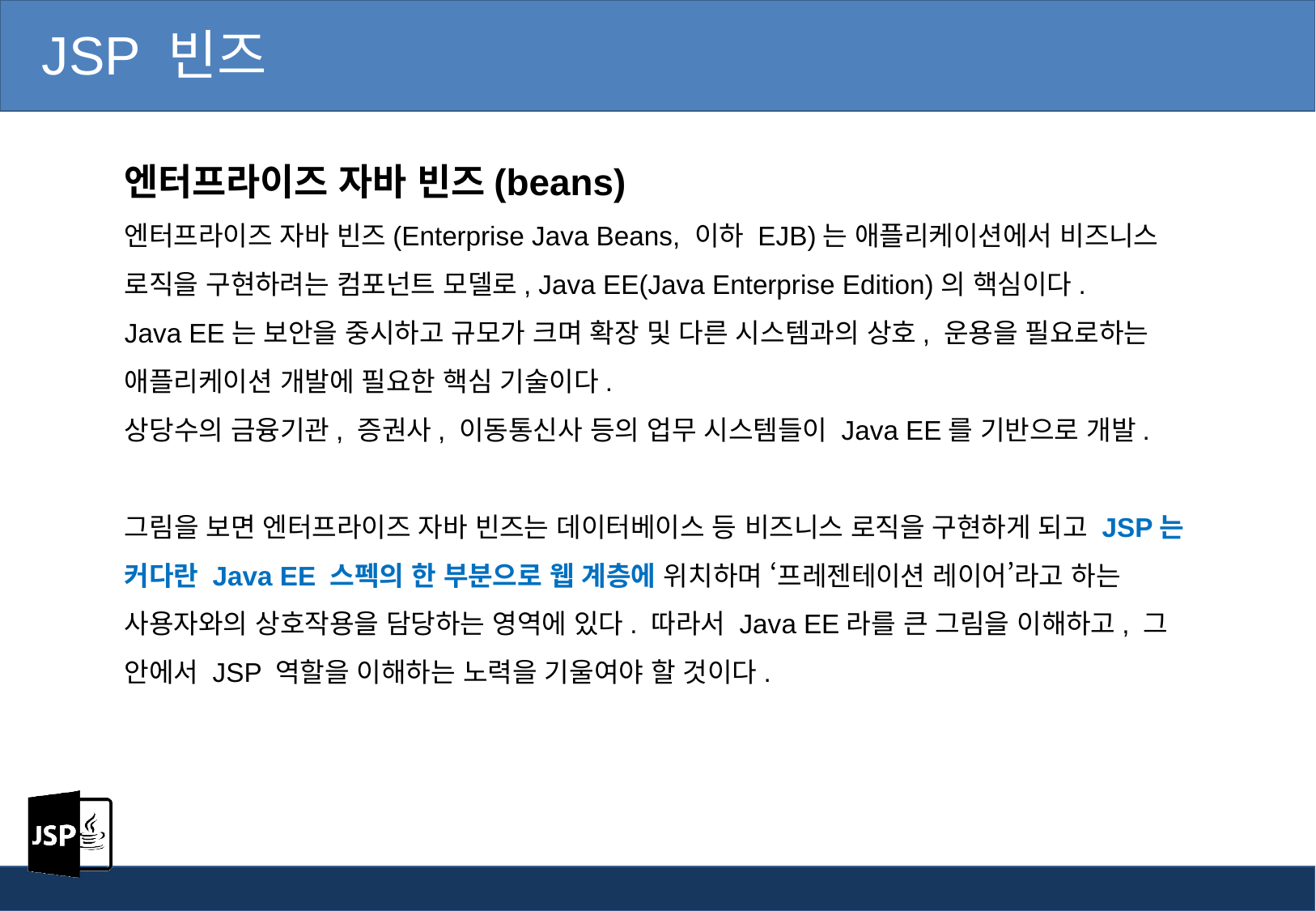

JSP 빈즈
엔터프라이즈 자바 빈즈(beans)
엔터프라이즈 자바 빈즈(Enterprise Java Beans, 이하 EJB)는 애플리케이션에서 비즈니스 로직을 구현하려는 컴포넌트 모델로, Java EE(Java Enterprise Edition)의 핵심이다.
Java EE는 보안을 중시하고 규모가 크며 확장 및 다른 시스템과의 상호, 운용을 필요로하는 애플리케이션 개발에 필요한 핵심 기술이다.
상당수의 금융기관, 증권사, 이동통신사 등의 업무 시스템들이 Java EE를 기반으로 개발.

그림을 보면 엔터프라이즈 자바 빈즈는 데이터베이스 등 비즈니스 로직을 구현하게 되고 JSP는 커다란 Java EE 스펙의 한 부분으로 웹 계층에 위치하며 ‘프레젠테이션 레이어’라고 하는 사용자와의 상호작용을 담당하는 영역에 있다. 따라서 Java EE라를 큰 그림을 이해하고, 그 안에서 JSP 역할을 이해하는 노력을 기울여야 할 것이다.